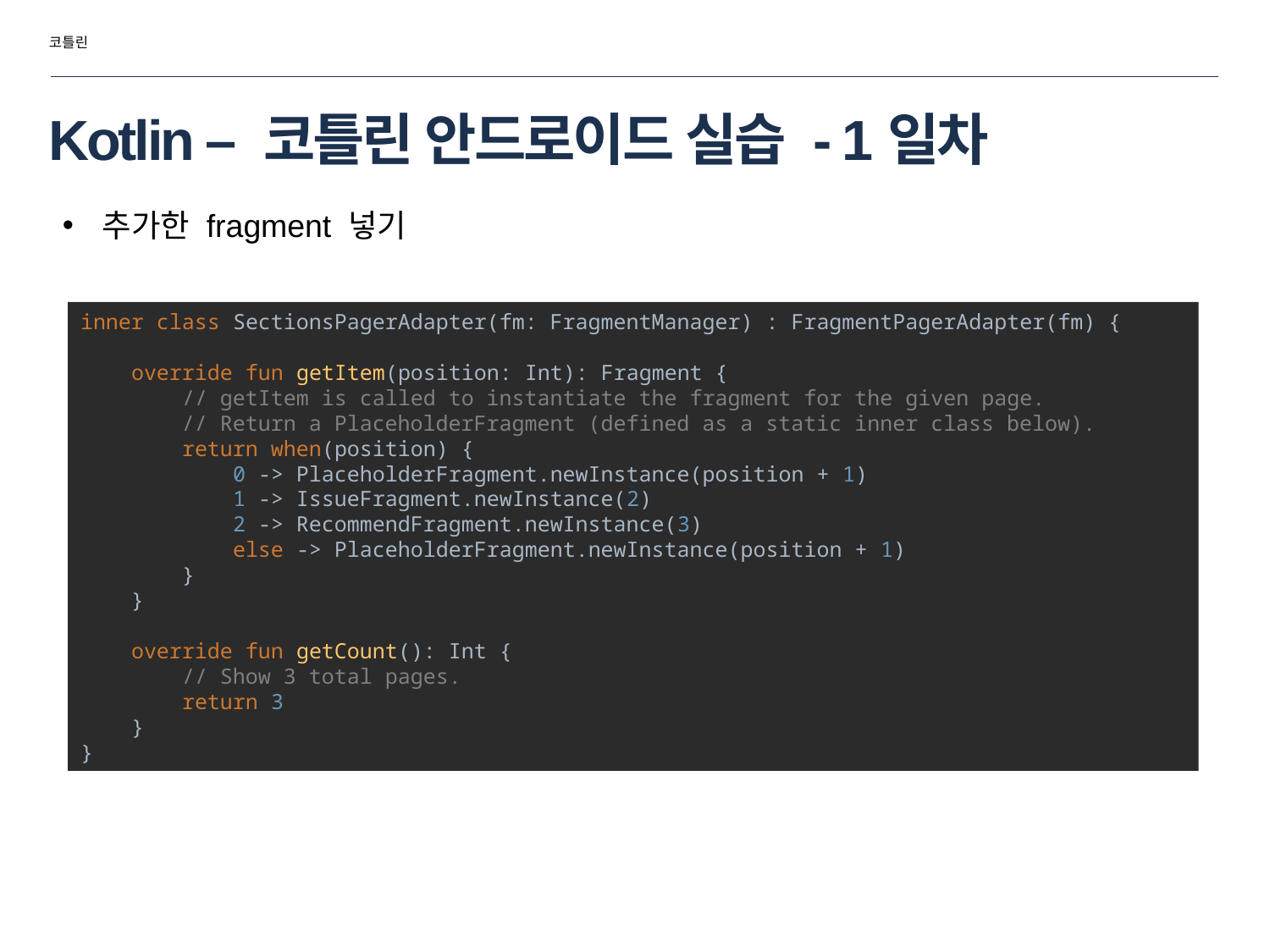

코틀린
# Kotlin – 코틀린 안드로이드 실습 - 1일차

추가한 fragment 넣기
inner class SectionsPagerAdapter(fm: FragmentManager) : FragmentPagerAdapter(fm) {
    override fun getItem(position: Int): Fragment {
        // getItem is called to instantiate the fragment for the given page.
        // Return a PlaceholderFragment (defined as a static inner class below).
        return when(position) {
            0 -> PlaceholderFragment.newInstance(position + 1)
            1 -> IssueFragment.newInstance(2)
            2 -> RecommendFragment.newInstance(3)
            else -> PlaceholderFragment.newInstance(position + 1)
        }
    }
    override fun getCount(): Int {
        // Show 3 total pages.
        return 3
    }
}